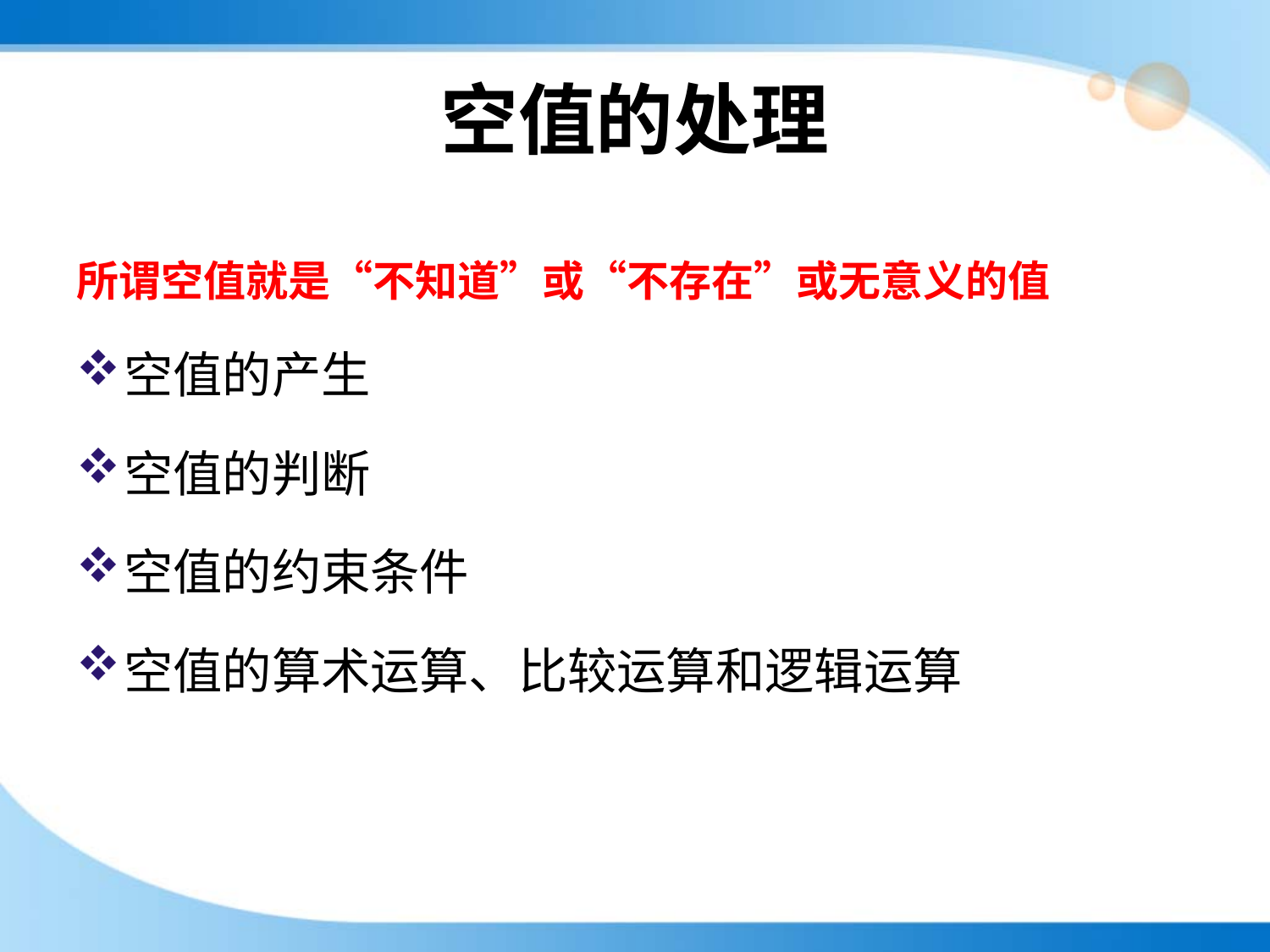

# 空值的处理
所谓空值就是“不知道”或“不存在”或无意义的值
空值的产生
空值的判断
空值的约束条件
空值的算术运算、比较运算和逻辑运算